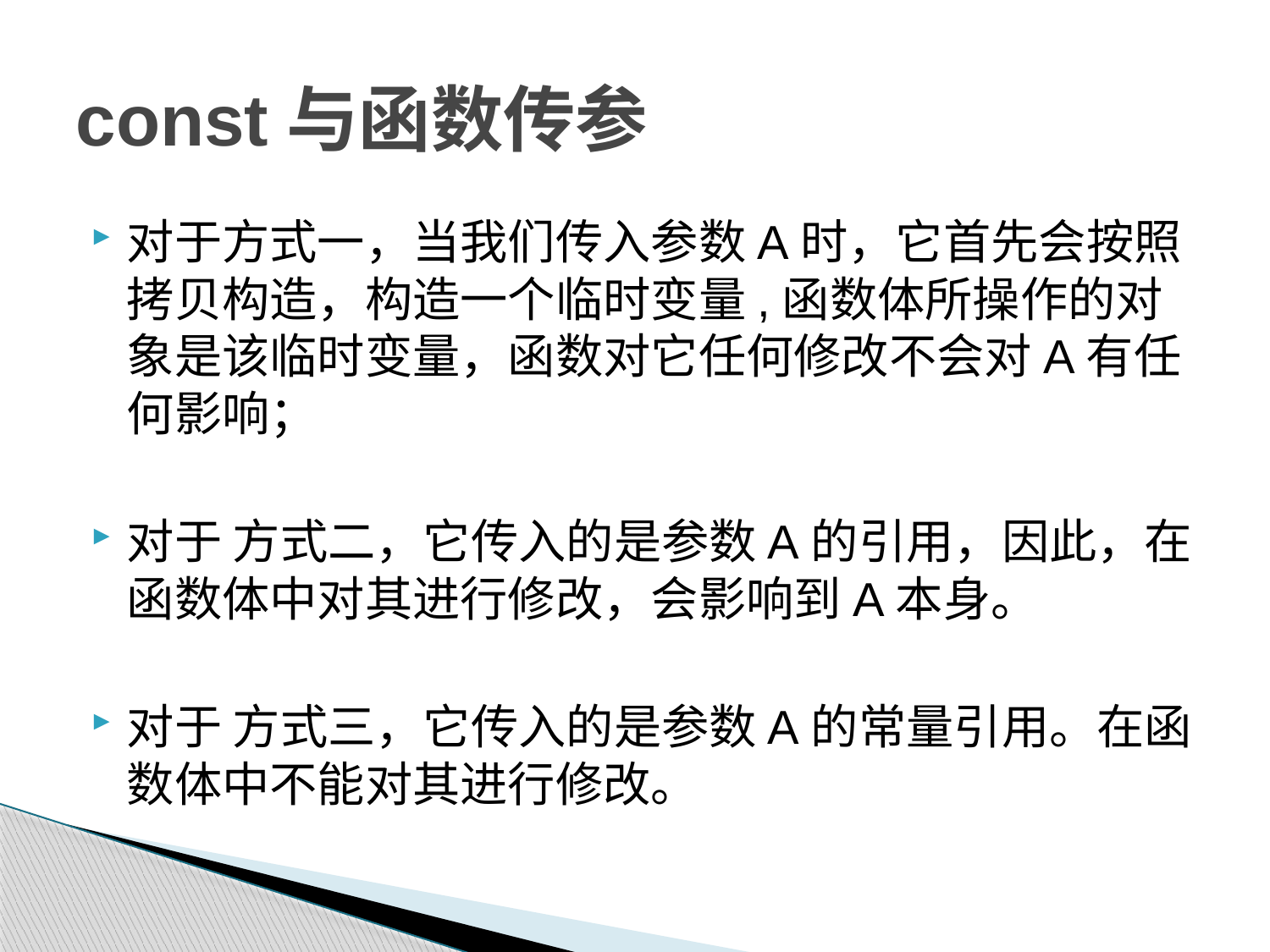

# const与函数传参
对于方式一，当我们传入参数A时，它首先会按照拷贝构造，构造一个临时变量,函数体所操作的对象是该临时变量，函数对它任何修改不会对A有任何影响；

对于 方式二，它传入的是参数A的引用，因此，在函数体中对其进行修改，会影响到A本身。

对于 方式三，它传入的是参数A的常量引用。在函数体中不能对其进行修改。